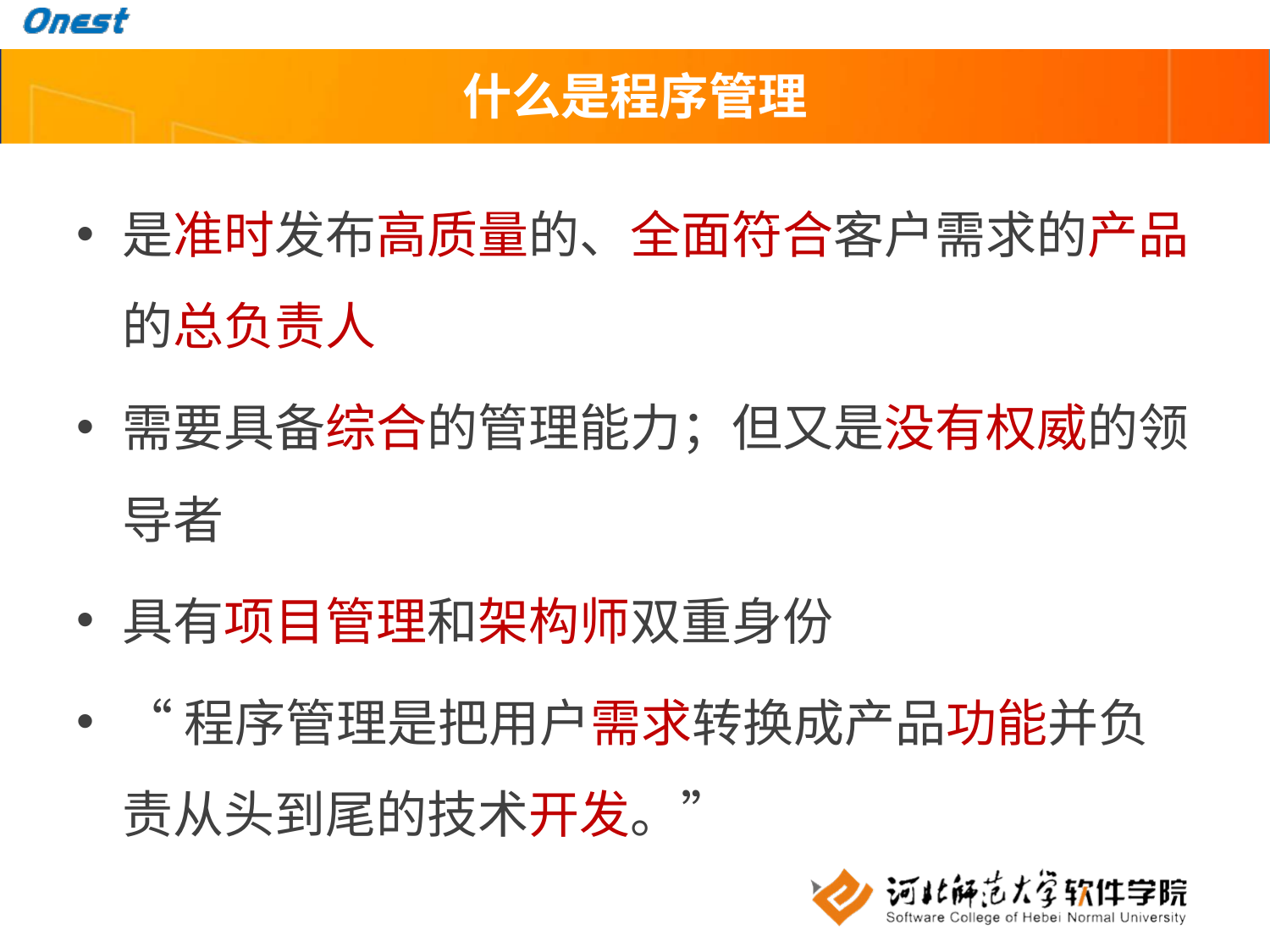

# 什么是程序管理
是准时发布高质量的、全面符合客户需求的产品的总负责人
需要具备综合的管理能力；但又是没有权威的领导者
具有项目管理和架构师双重身份
“程序管理是把用户需求转换成产品功能并负责从头到尾的技术开发。”